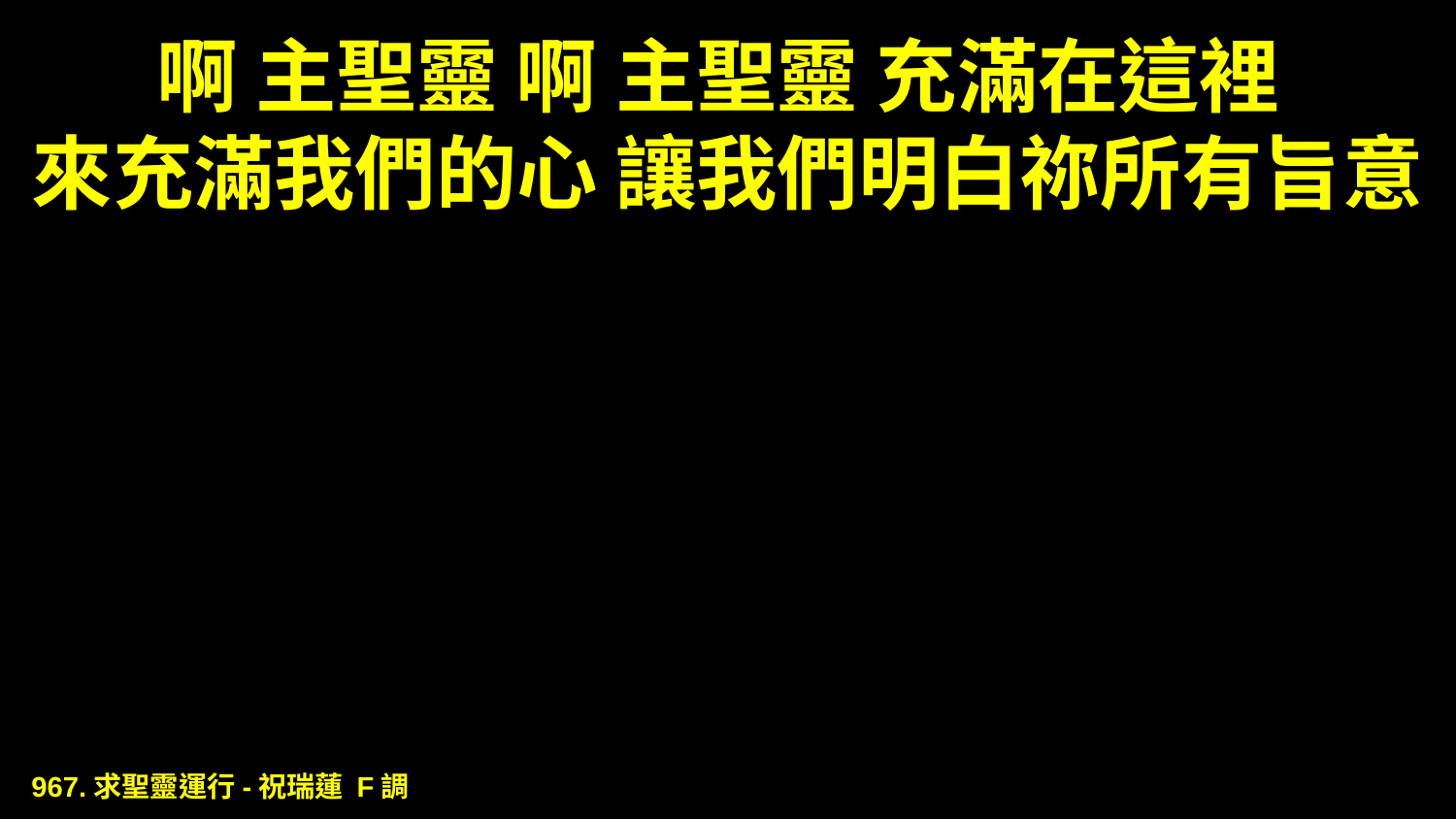

# 啊 主聖靈 啊 主聖靈 充滿在這裡 來充滿我們的心 讓我們明白祢所有旨意
967.求聖靈運行-祝瑞蓮 F調